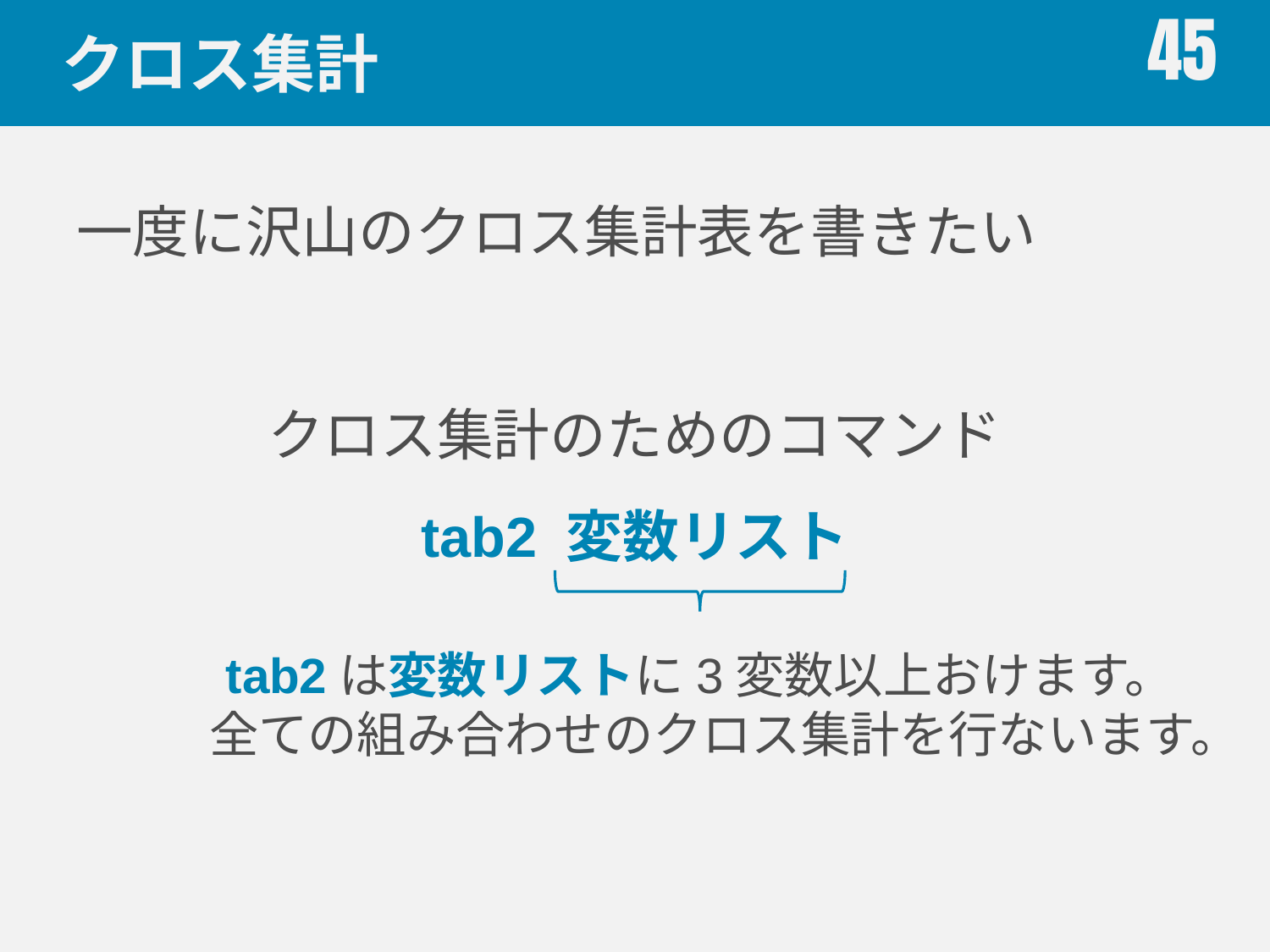

# クロス集計
 45
一度に沢山のクロス集計表を書きたい

クロス集計のためのコマンド
tab2 変数リスト

tab2は変数リストに3変数以上おけます。
全ての組み合わせのクロス集計を行ないます。